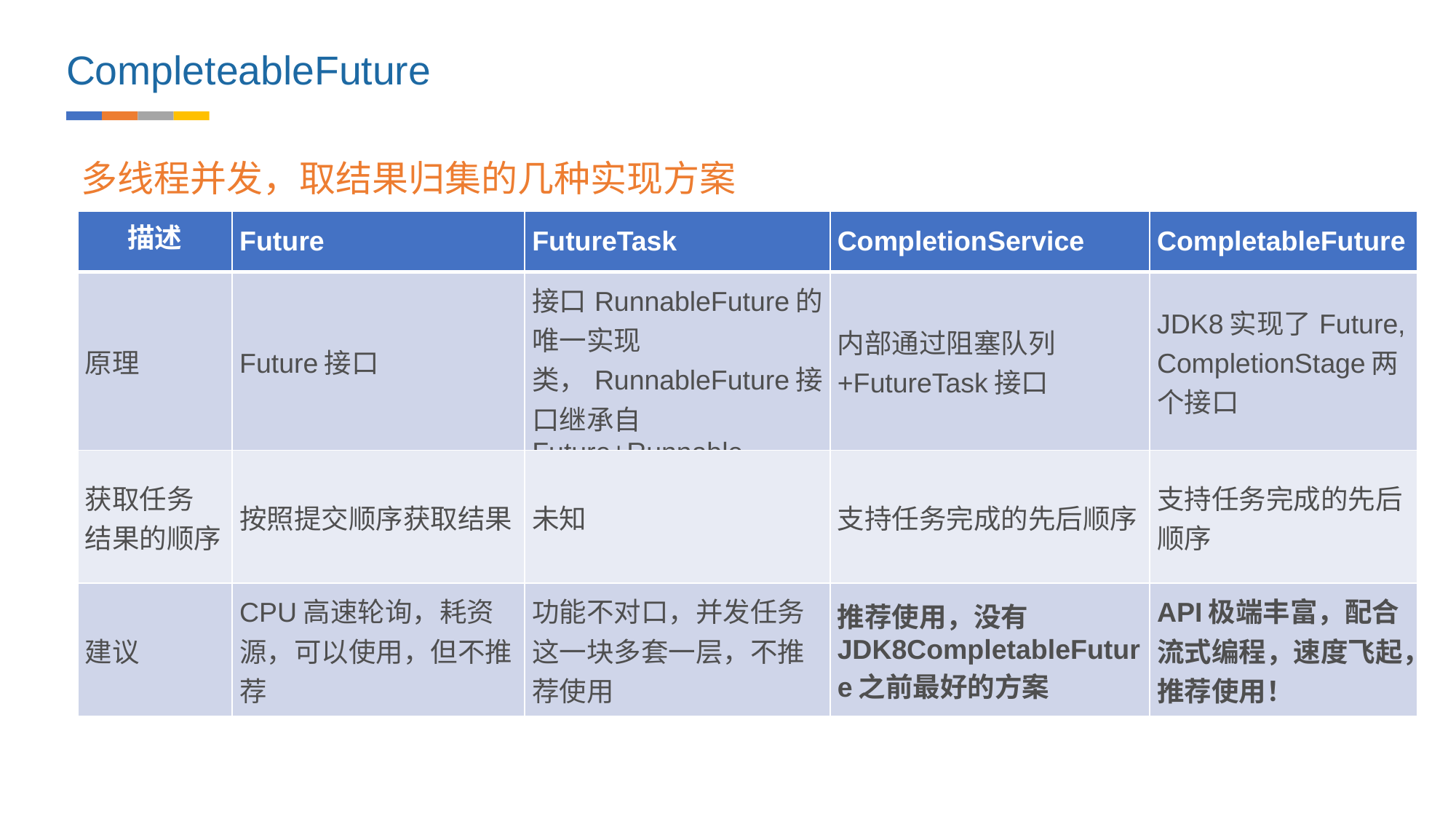

CompleteableFuture

多线程并发，取结果归集的几种实现方案
| 描述 | Future | FutureTask | CompletionService | CompletableFuture |
| --- | --- | --- | --- | --- |
| 原理 | Future接口 | 接口RunnableFuture的唯一实现类，RunnableFuture接口继承自Future+Runnable | 内部通过阻塞队列+FutureTask接口 | JDK8实现了Future, CompletionStage两个接口 |
| 获取任务 结果的顺序 | 按照提交顺序获取结果 | 未知 | 支持任务完成的先后顺序 | 支持任务完成的先后顺序 |
| 建议 | CPU高速轮询，耗资源，可以使用，但不推荐 | 功能不对口，并发任务这一块多套一层，不推荐使用 | 推荐使用，没有JDK8CompletableFuture之前最好的方案 | API极端丰富，配合流式编程，速度飞起，推荐使用！ |